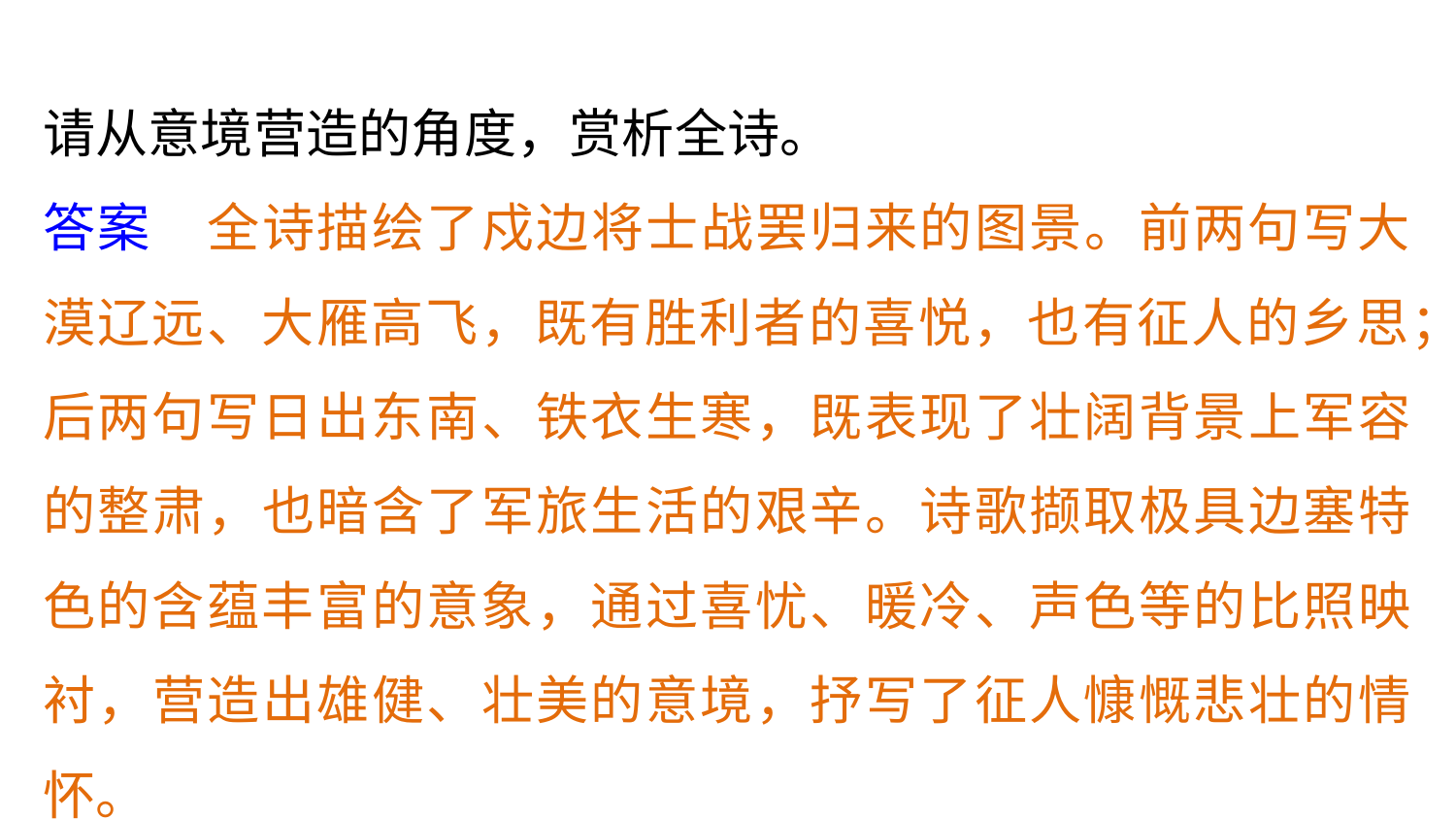

请从意境营造的角度，赏析全诗。
答案　全诗描绘了戍边将士战罢归来的图景。前两句写大漠辽远、大雁高飞，既有胜利者的喜悦，也有征人的乡思；后两句写日出东南、铁衣生寒，既表现了壮阔背景上军容的整肃，也暗含了军旅生活的艰辛。诗歌撷取极具边塞特色的含蕴丰富的意象，通过喜忧、暖冷、声色等的比照映衬，营造出雄健、壮美的意境，抒写了征人慷慨悲壮的情怀。